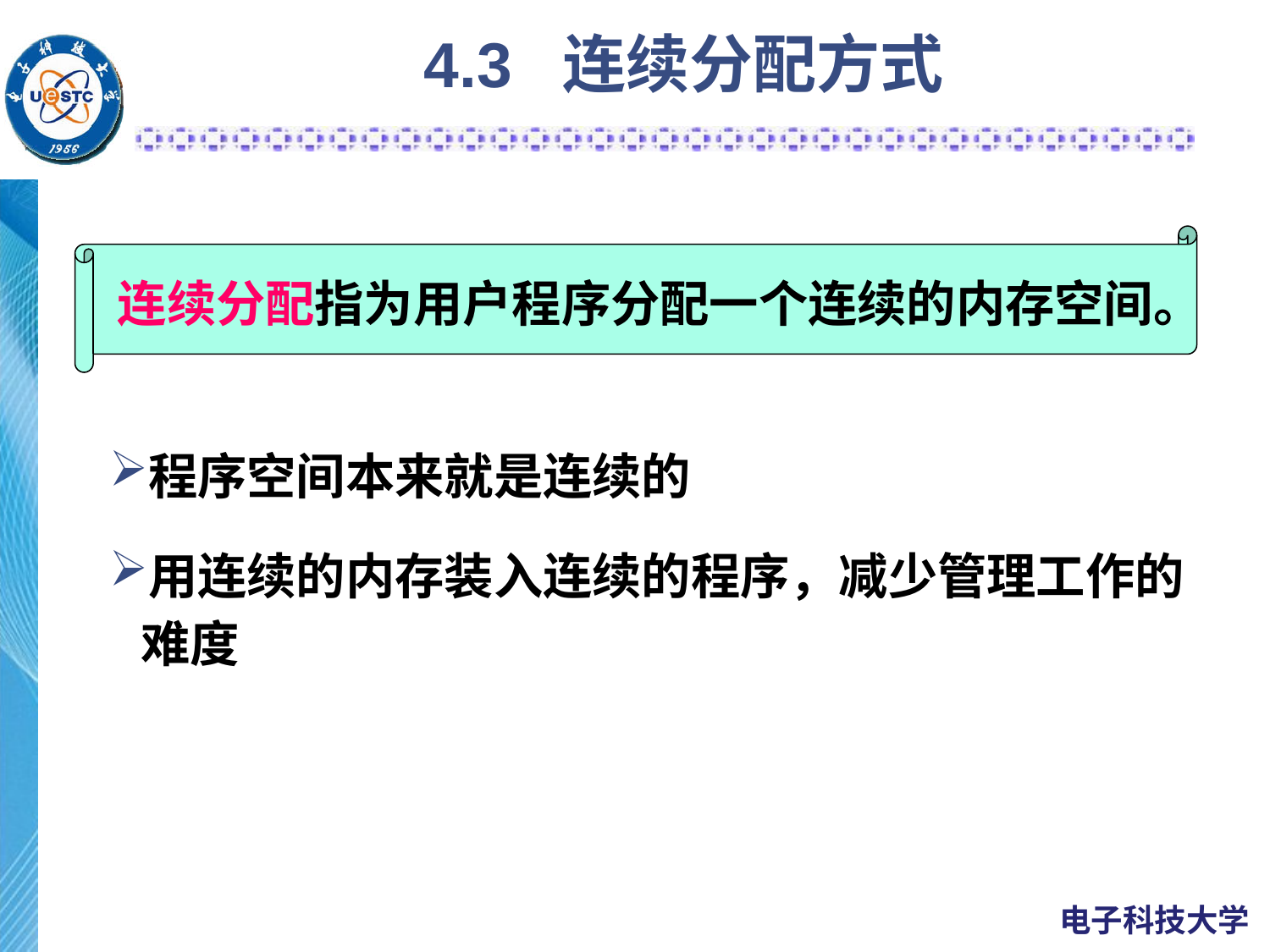

# 4.3  连续分配方式
  连续分配指为用户程序分配一个连续的内存空间。
程序空间本来就是连续的
用连续的内存装入连续的程序，减少管理工作的难度